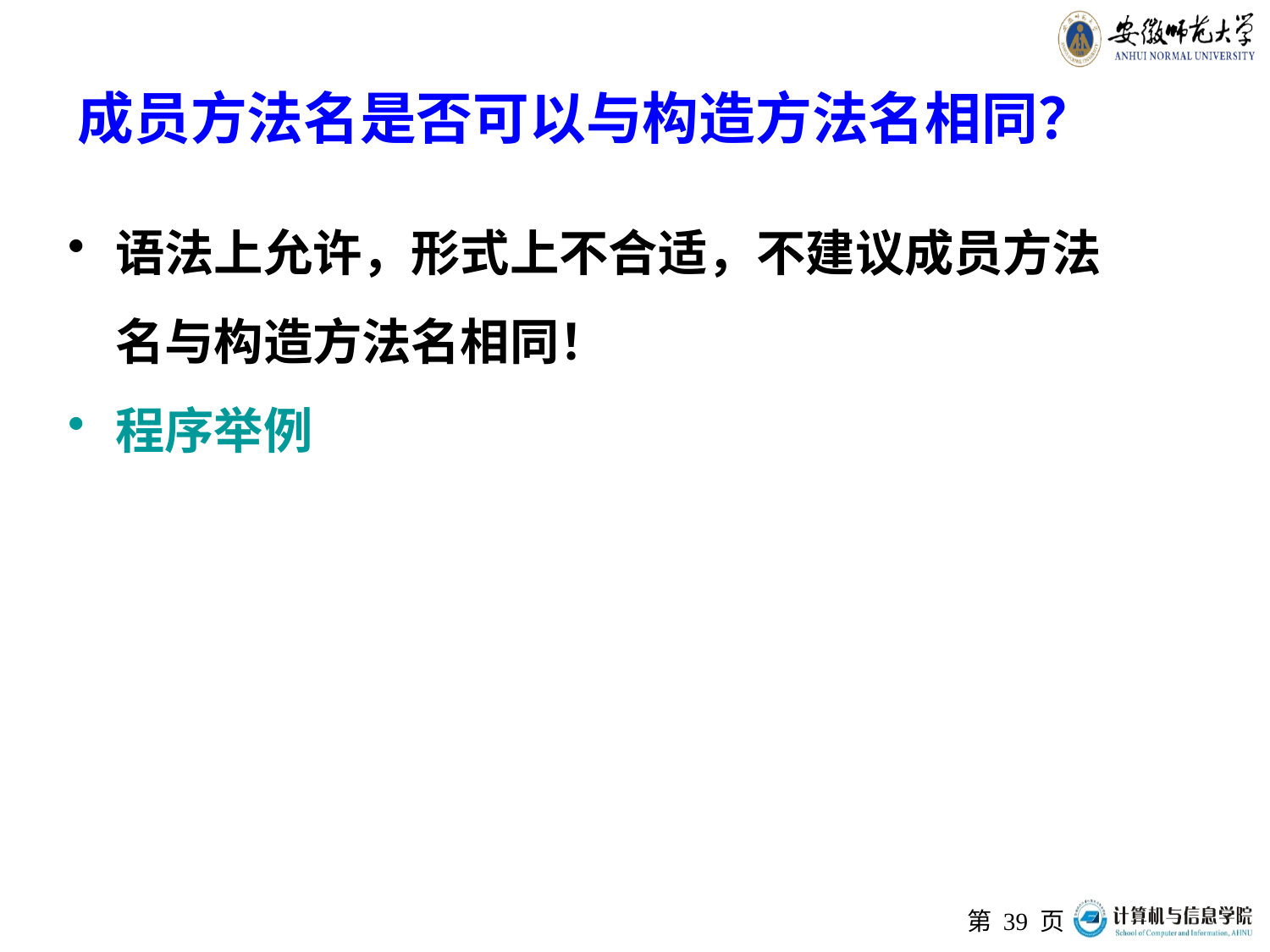

# 成员方法名是否可以与构造方法名相同？
语法上允许，形式上不合适，不建议成员方法名与构造方法名相同！
程序举例
第 39 页